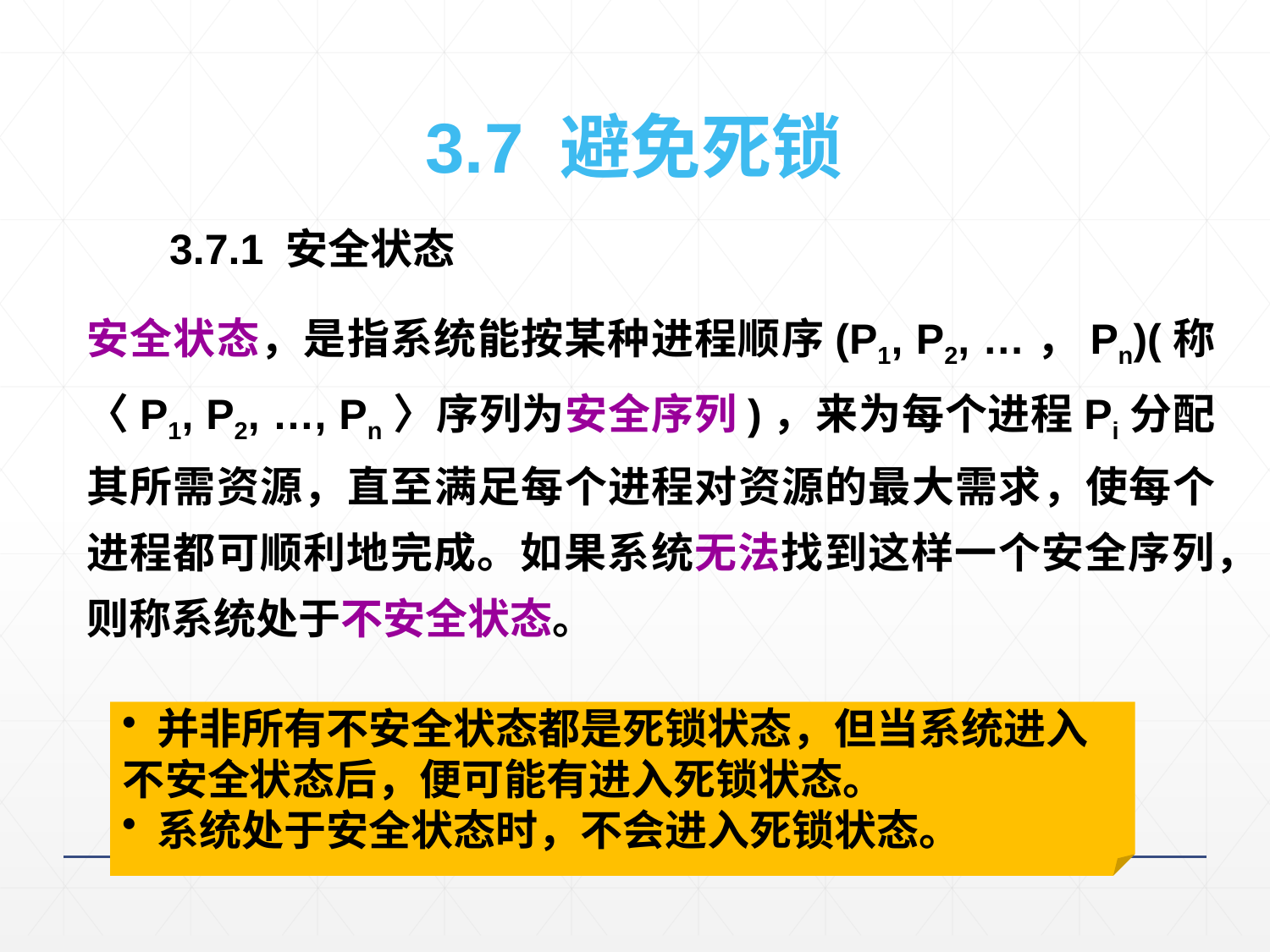

151
3.7 避免死锁
       3.7.1 安全状态
安全状态，是指系统能按某种进程顺序(P1, P2, …，Pn)(称〈P1, P2, …, Pn〉序列为安全序列)，来为每个进程Pi分配其所需资源，直至满足每个进程对资源的最大需求，使每个进程都可顺利地完成。如果系统无法找到这样一个安全序列，则称系统处于不安全状态。
 并非所有不安全状态都是死锁状态，但当系统进入
不安全状态后，便可能有进入死锁状态。
 系统处于安全状态时，不会进入死锁状态。